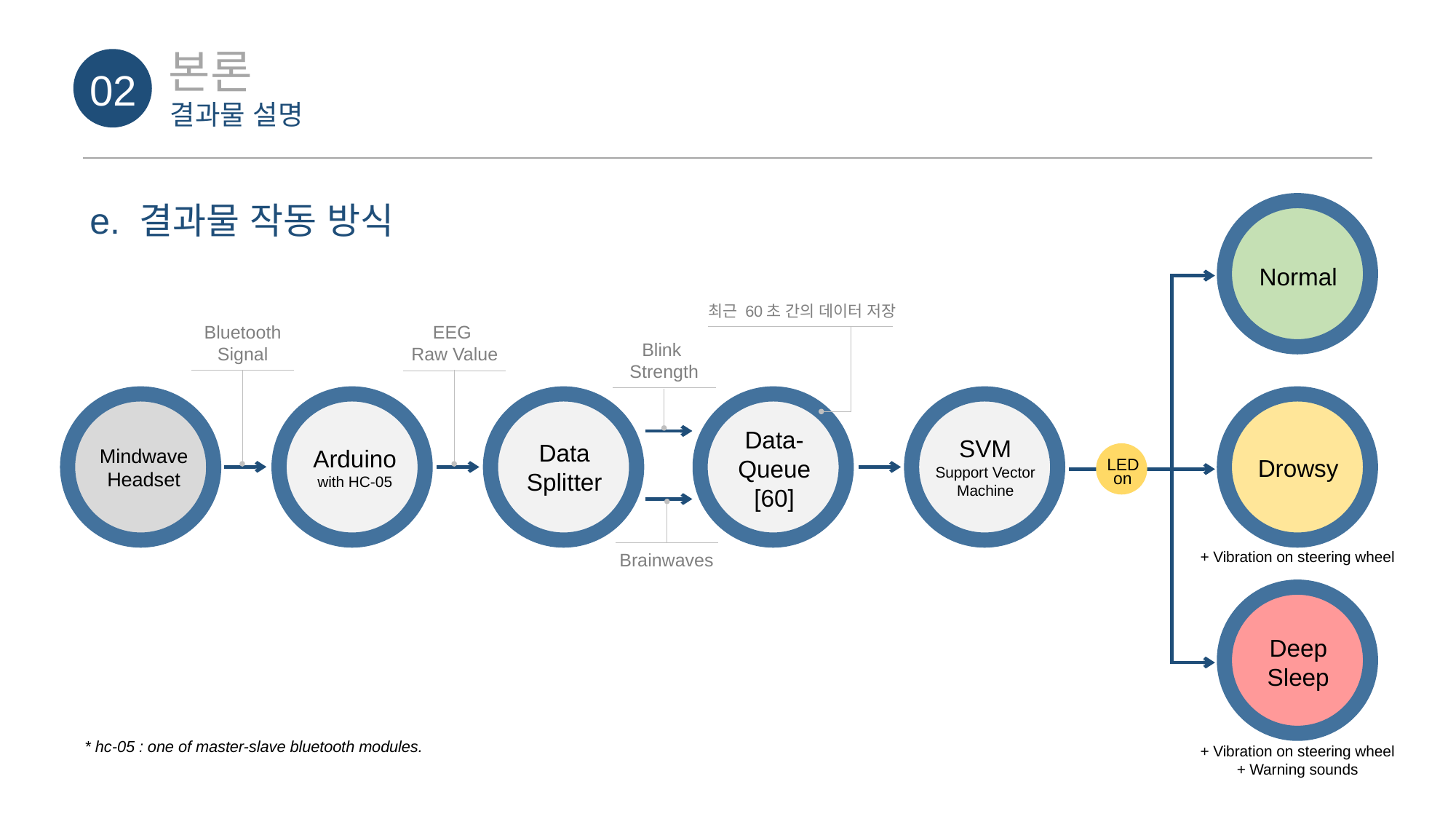

02
본론

결과물 설명
e. 결과물 작동 방식

Normal
최근 60초 간의 데이터 저장
Bluetooth
Signal

EEG
Raw Value

Blink
Strength

Mindwave
Headset

Arduino
with HC-05

Data
Splitter

Data-
Queue
[60]

SVM
Support Vector
Machine

Drowsy

LED
on

+ Vibration on steering wheel
Brainwaves

Deep
Sleep
* hc-05 : one of master-slave bluetooth modules.
+ Vibration on steering wheel
+ Warning sounds